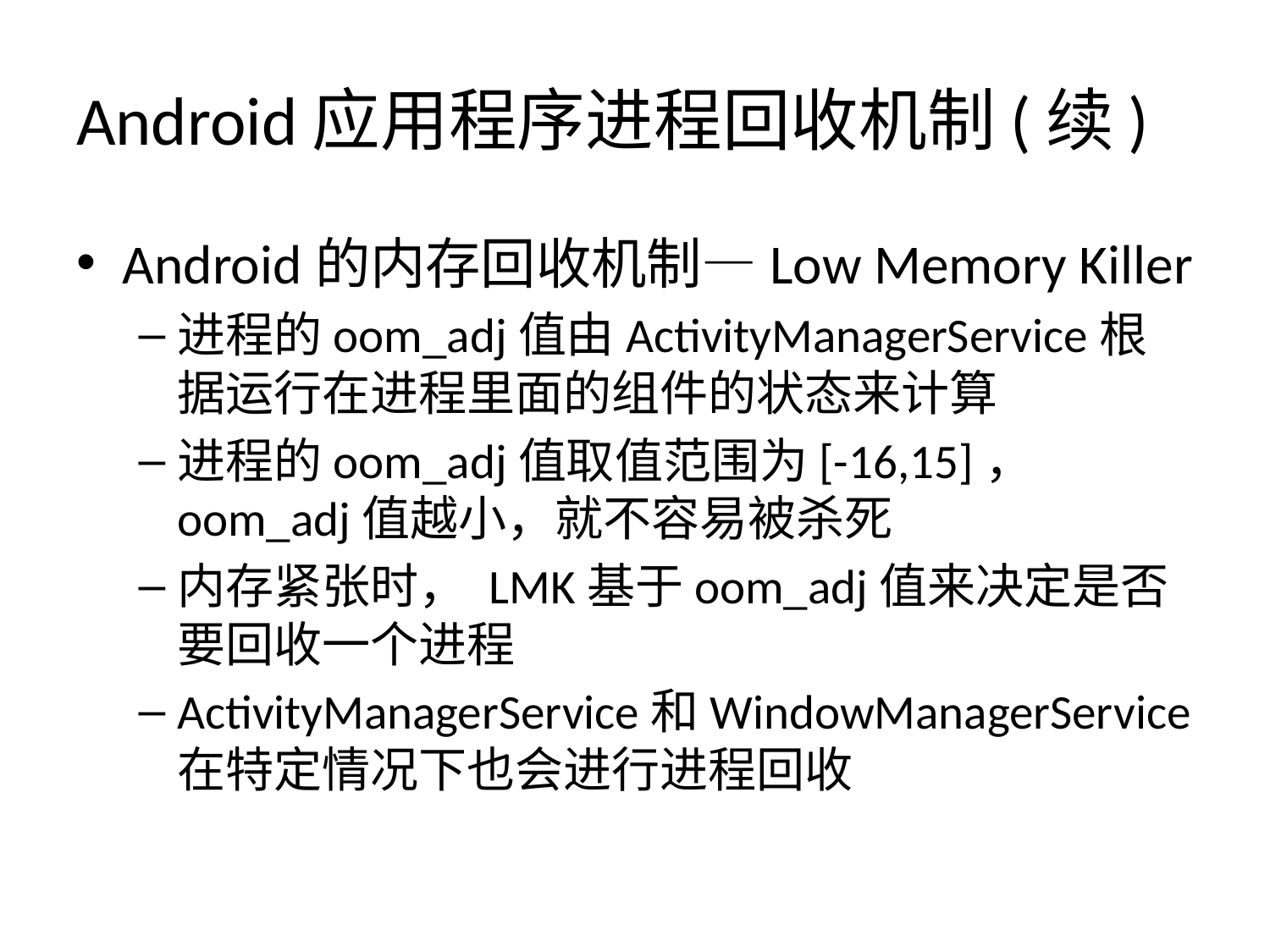

# Android应用程序进程回收机制(续)
Android的内存回收机制—Low Memory Killer
进程的oom_adj值由ActivityManagerService根据运行在进程里面的组件的状态来计算
进程的oom_adj值取值范围为[-16,15]， oom_adj值越小，就不容易被杀死
内存紧张时， LMK基于oom_adj值来决定是否要回收一个进程
ActivityManagerService和WindowManagerService在特定情况下也会进行进程回收